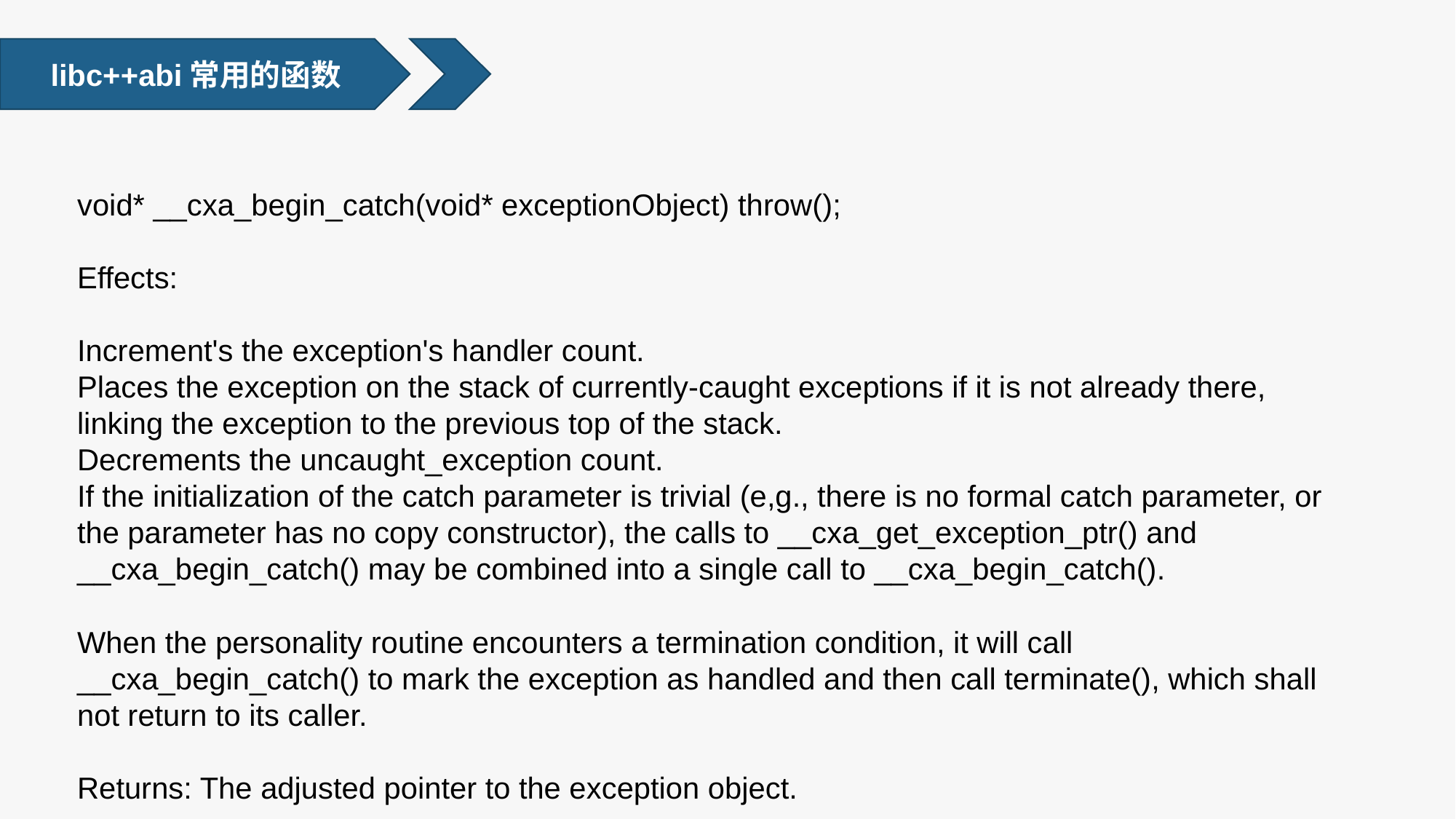

libc++abi常用的函数

void* __cxa_begin_catch(void* exceptionObject) throw();

Effects:

Increment's the exception's handler count.
Places the exception on the stack of currently-caught exceptions if it is not already there, linking the exception to the previous top of the stack.
Decrements the uncaught_exception count.
If the initialization of the catch parameter is trivial (e,g., there is no formal catch parameter, or the parameter has no copy constructor), the calls to __cxa_get_exception_ptr() and __cxa_begin_catch() may be combined into a single call to __cxa_begin_catch().

When the personality routine encounters a termination condition, it will call __cxa_begin_catch() to mark the exception as handled and then call terminate(), which shall not return to its caller.

Returns: The adjusted pointer to the exception object.